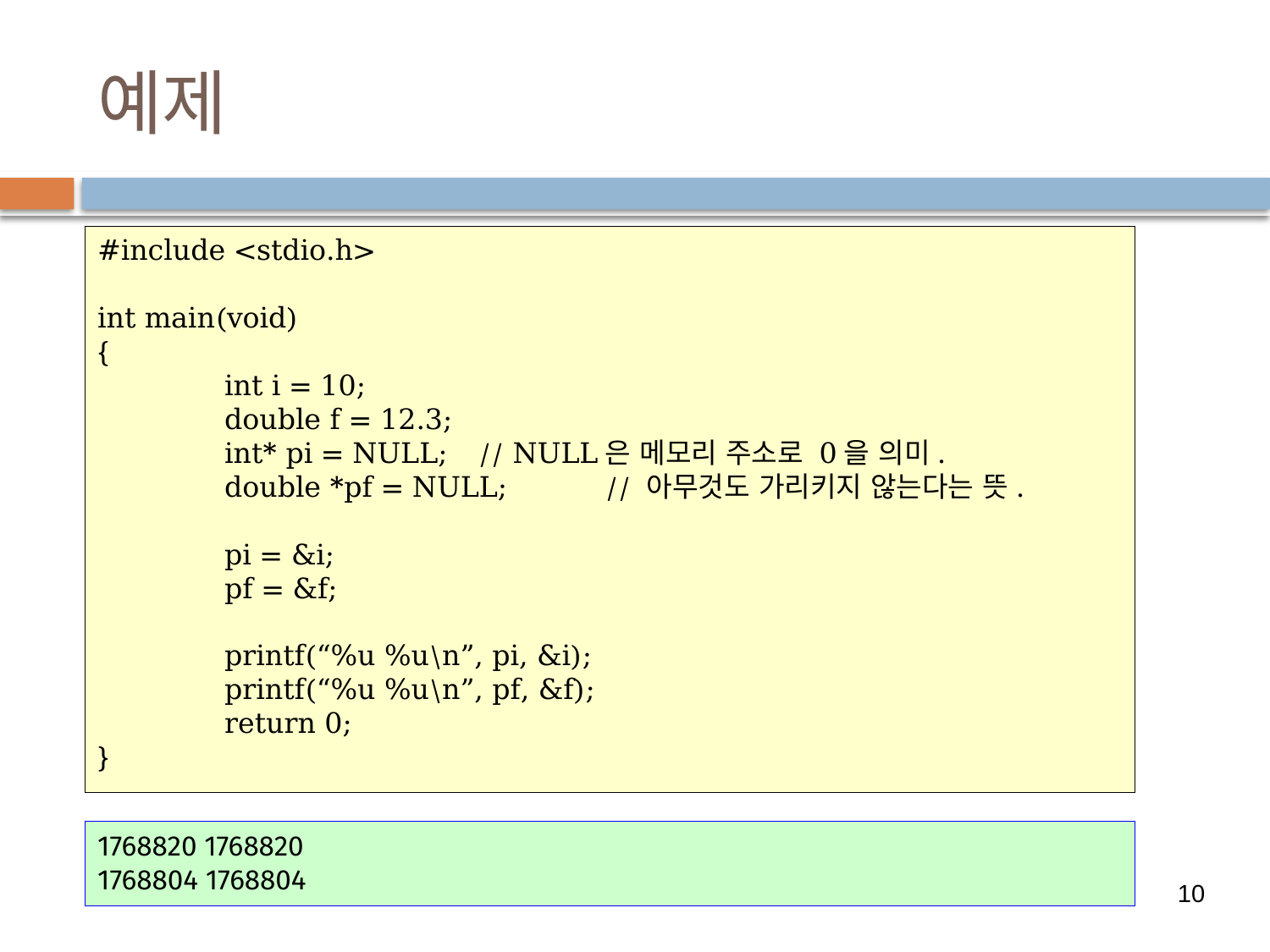

# 예제
#include <stdio.h>

int main(void)
{
	int i = 10;
	double f = 12.3;
	int* pi = NULL;	// NULL은 메모리 주소로 0을 의미.
	double *pf = NULL;	// 아무것도 가리키지 않는다는 뜻.

	pi = &i;
	pf = &f;

	printf(“%u %u\n”, pi, &i);
	printf(“%u %u\n”, pf, &f);
	return 0;
}
1768820 1768820
1768804 1768804
10